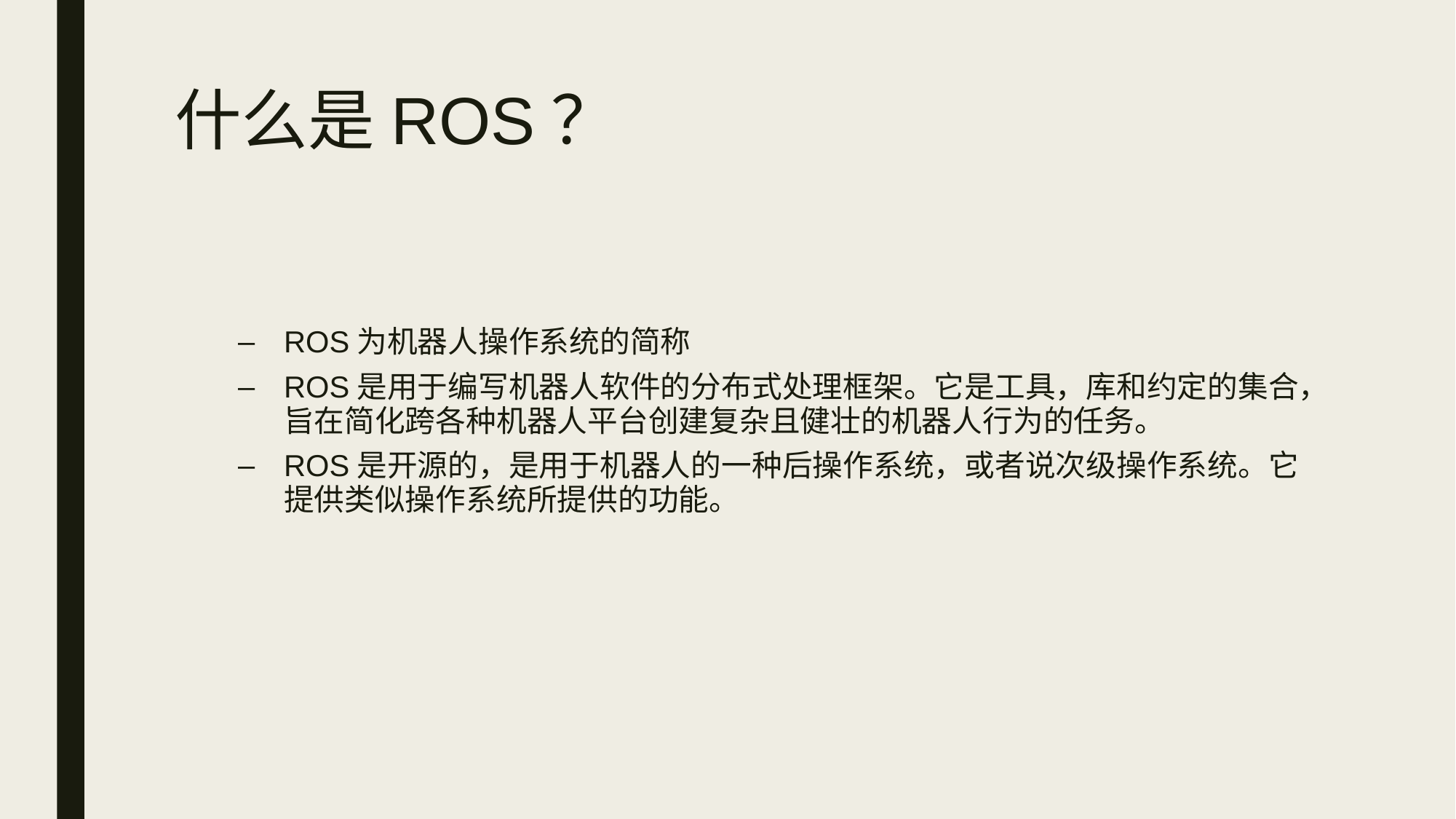

# 什么是ROS？

ROS为机器人操作系统的简称
ROS是用于编写机器人软件的分布式处理框架。它是工具，库和约定的集合，旨在简化跨各种机器人平台创建复杂且健壮的机器人行为的任务。
ROS是开源的，是用于机器人的一种后操作系统，或者说次级操作系统。它提供类似操作系统所提供的功能。